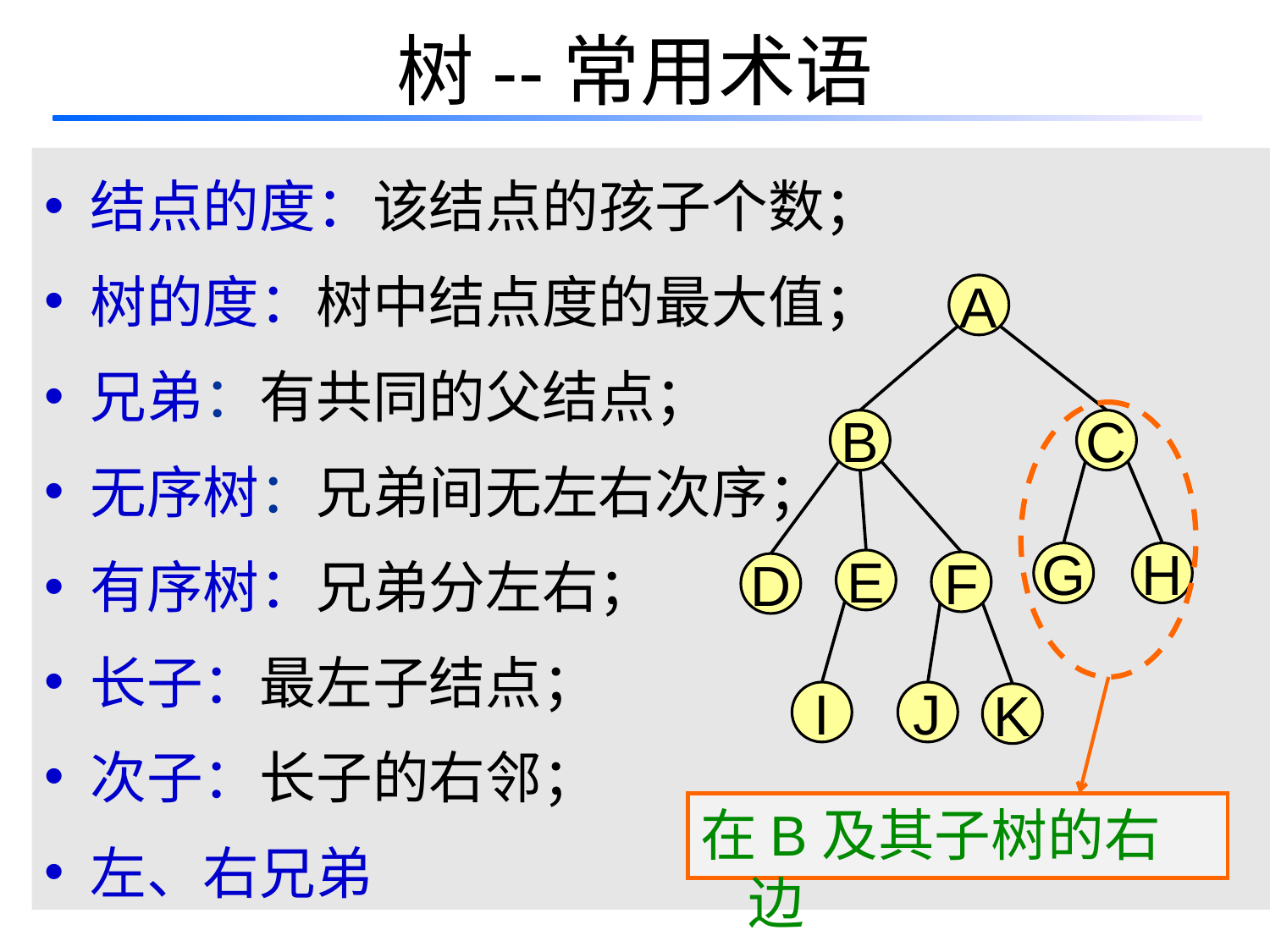

# 树--常用术语

 结点的度：该结点的孩子个数；
 树的度：树中结点度的最大值；
 兄弟：有共同的父结点；
 无序树：兄弟间无左右次序；
 有序树：兄弟分左右；
 长子：最左子结点；
 次子：长子的右邻；
 左、右兄弟
A
B
C

G
H
E
F
D
I
J
K
在B及其子树的右边